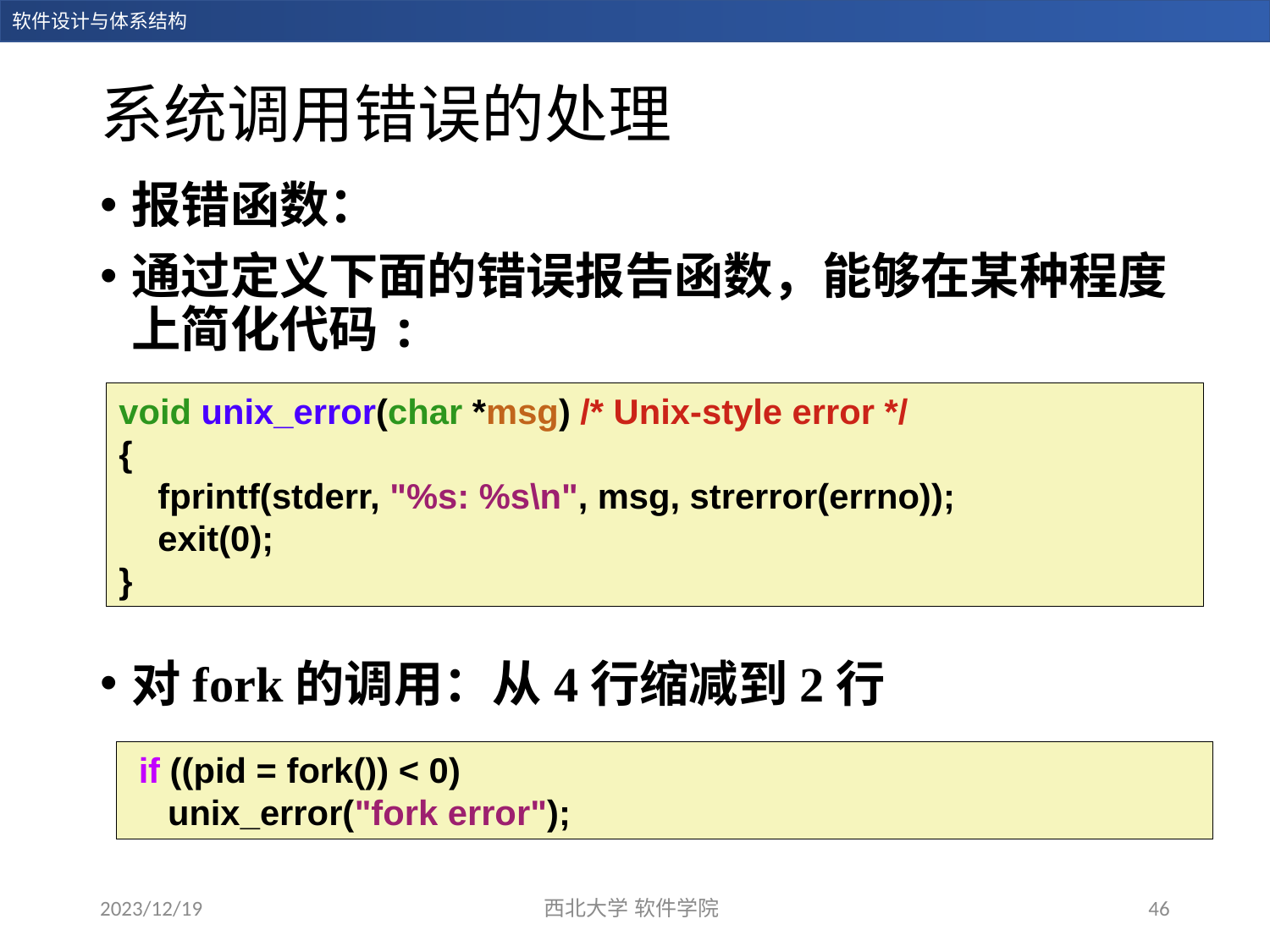

# 系统调用错误的处理
报错函数：
通过定义下面的错误报告函数，能够在某种程度上简化代码:

对fork的调用：从4行缩减到2行

void unix_error(char *msg) /* Unix-style error */
{
    fprintf(stderr, "%s: %s\n", msg, strerror(errno));
    exit(0);
}
 if ((pid = fork()) < 0)
    unix_error("fork error");
2023/12/19
西北大学 软件学院
46